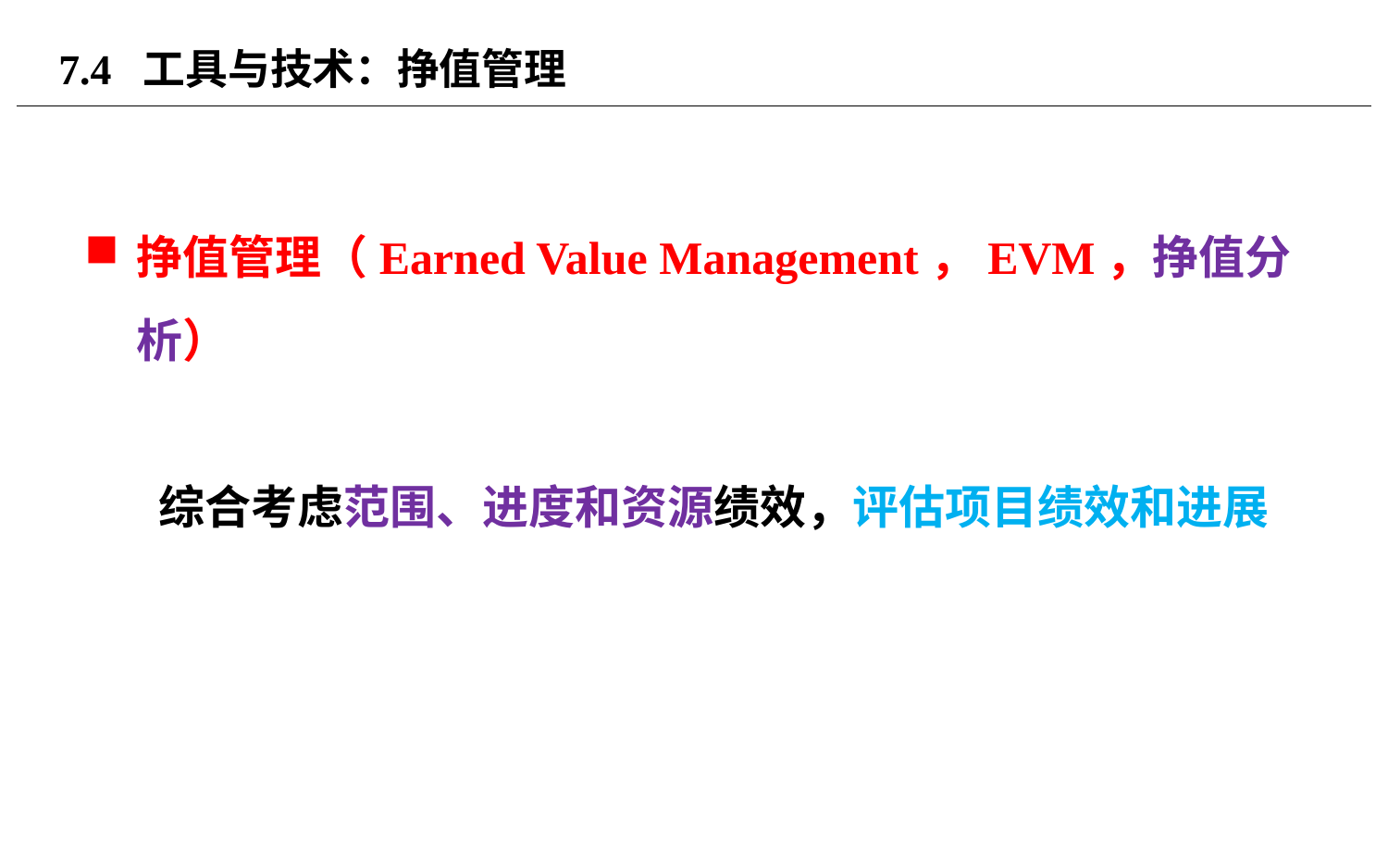

# 7.4  工具与技术：挣值管理
挣值管理（Earned Value Management，EVM，挣值分析）

      综合考虑范围、进度和资源绩效，评估项目绩效和进展